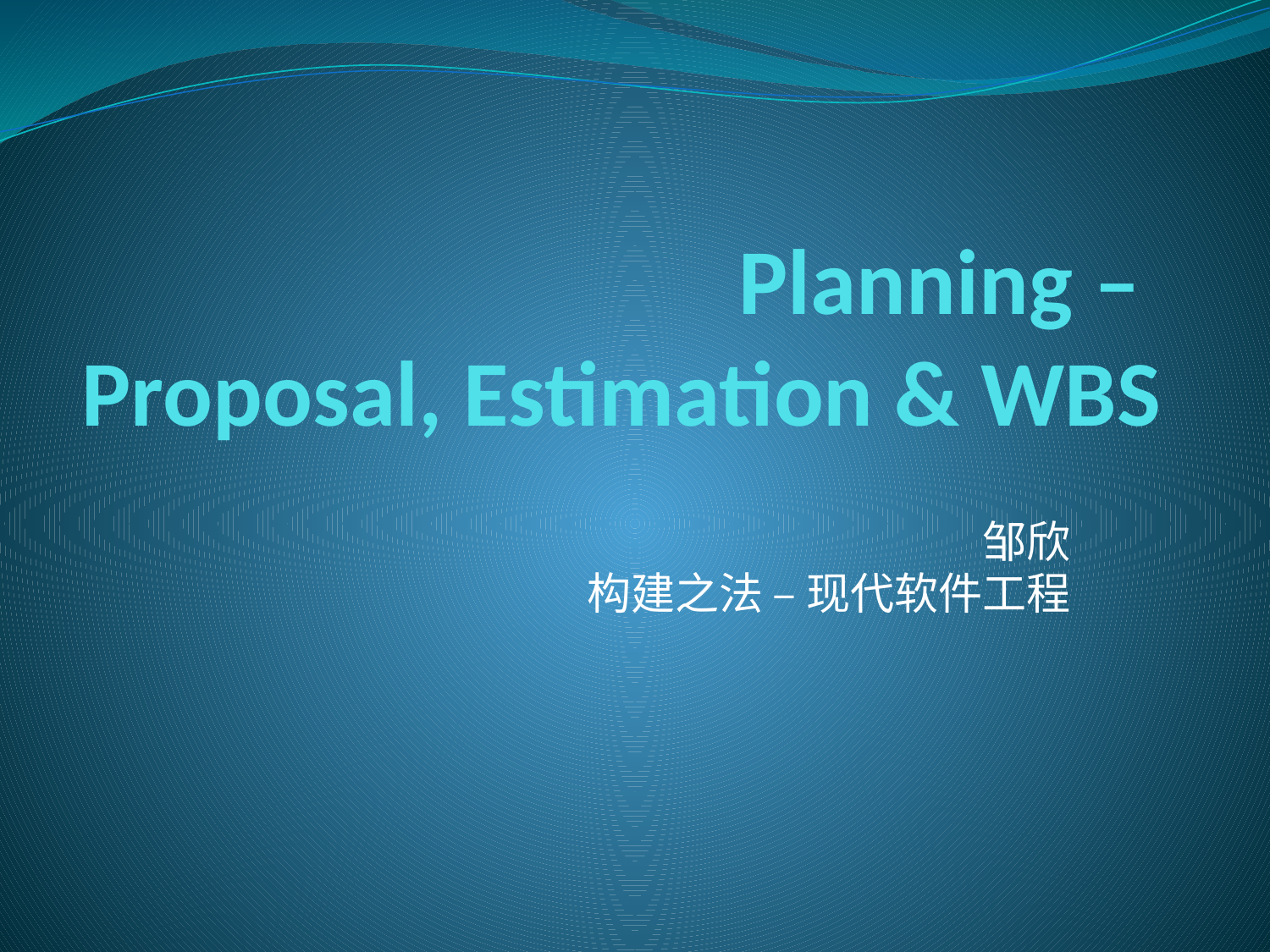

# Planning – Proposal, Estimation & WBS
邹欣
构建之法 – 现代软件工程